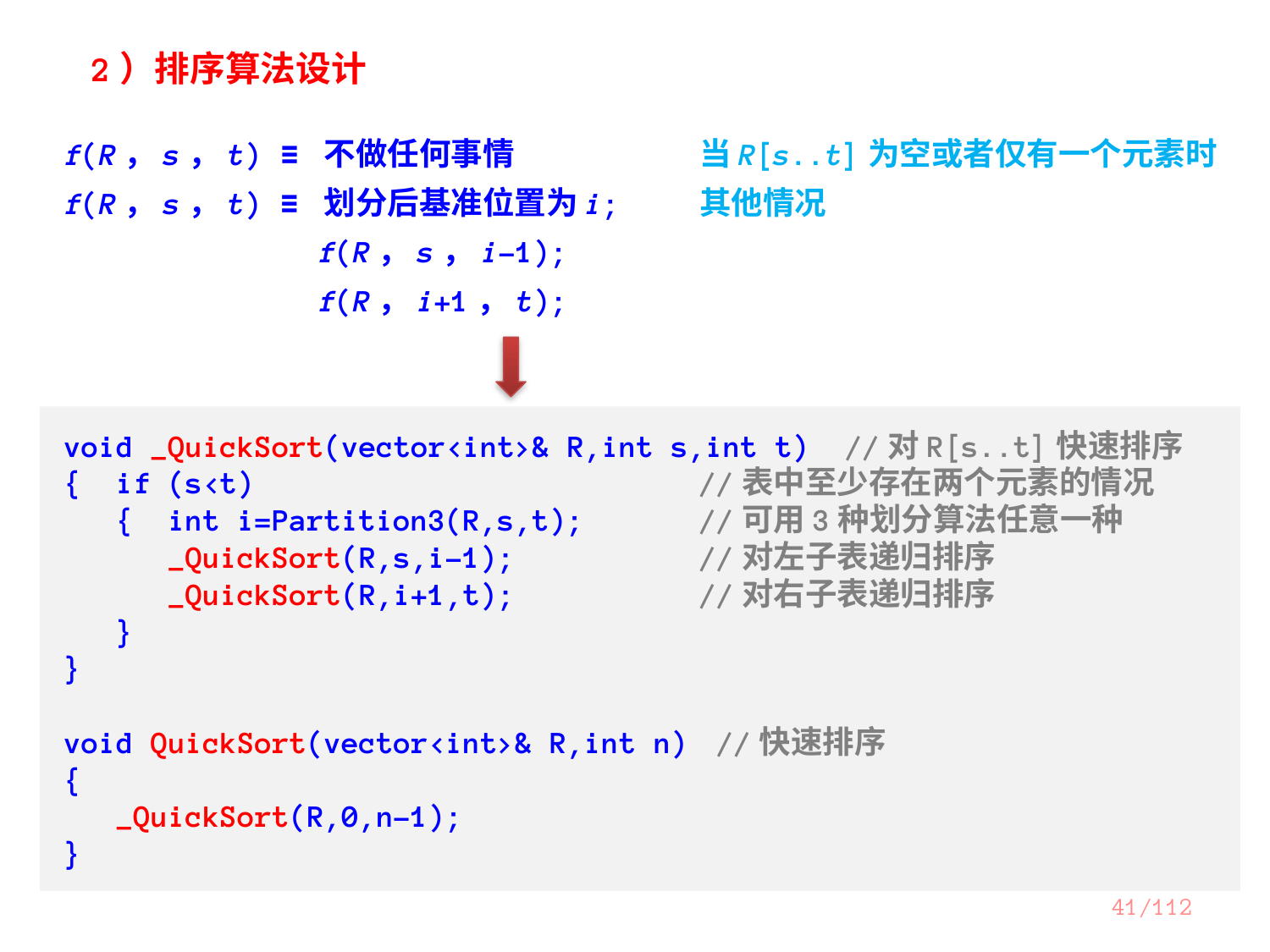

2）排序算法设计
f(R，s，t) ≡ 不做任何事情		当R[s..t]为空或者仅有一个元素时
f(R，s，t) ≡ 划分后基准位置为i;	其他情况
	     	f(R，s，i-1);
             	f(R，i+1，t);

void _QuickSort(vector<int>& R,int s,int t)  //对R[s..t]快速排序
{  if (s<t)				//表中至少存在两个元素的情况
   {  int i=Partition3(R,s,t);	//可用3种划分算法任意一种
      _QuickSort(R,s,i-1);		//对左子表递归排序
      _QuickSort(R,i+1,t);		//对右子表递归排序
   }
}

void QuickSort(vector<int>& R,int n)	 //快速排序
{
   _QuickSort(R,0,n-1);
}
41/112